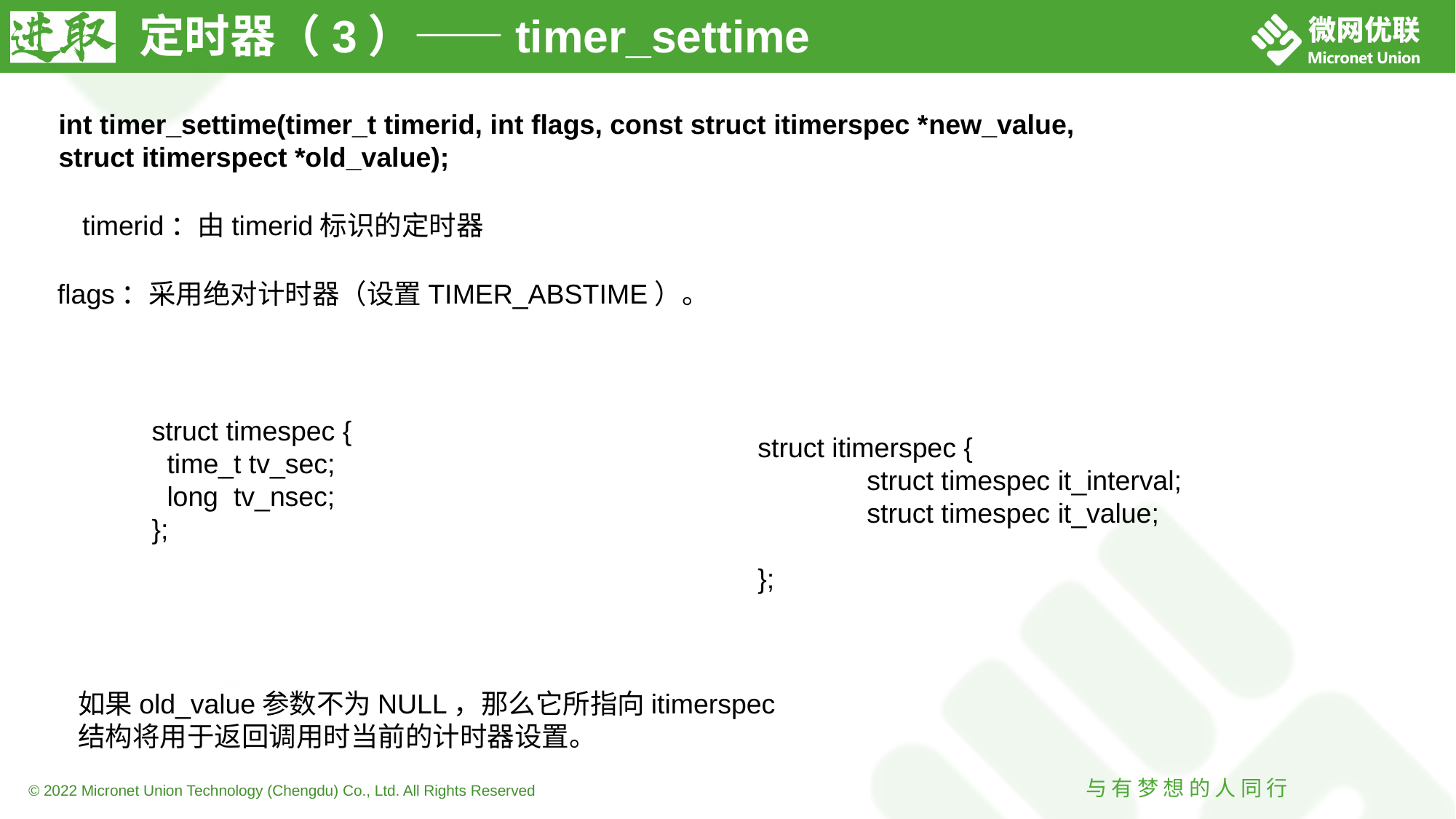

定时器（3）——timer_settime
int timer_settime(timer_t timerid, int flags, const struct itimerspec *new_value, struct itimerspect *old_value);
timerid：由timerid标识的定时器
flags：采用绝对计时器（设置TIMER_ABSTIME）。

struct itimerspec {
	struct timespec it_interval;                 	struct timespec it_value;
};
struct timespec {
  time_t tv_sec;
  long  tv_nsec;
};
如果old_value参数不为NULL，那么它所指向itimerspec结构将用于返回调用时当前的计时器设置。